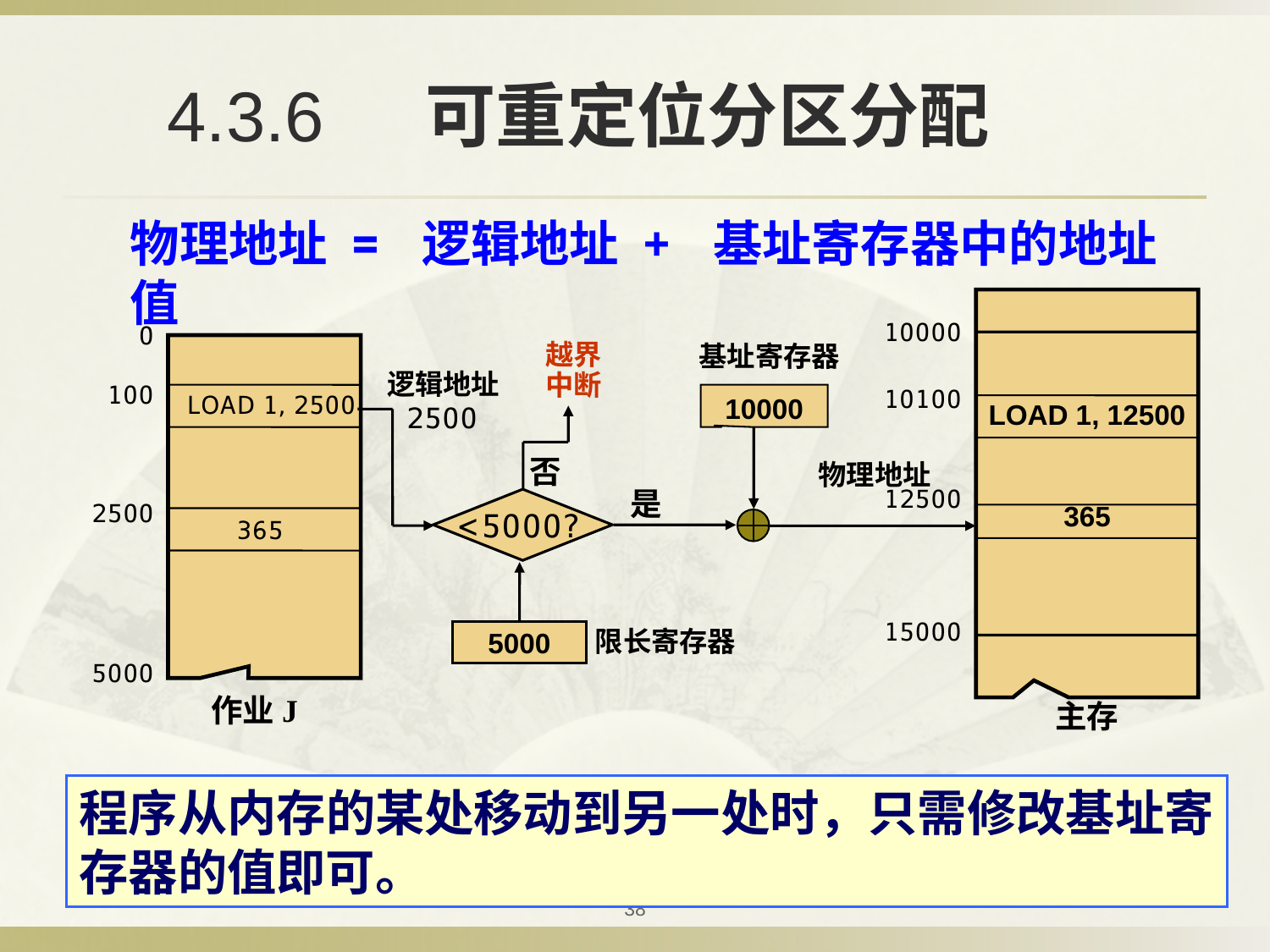

# 4.3.6  可重定位分区分配
物理地址 = 逻辑地址 + 基址寄存器中的地址值

LOAD 1, 12500

365
10000

10100

12500

15000
0

100

2500

5000

基址寄存器
越界
中断
逻辑地址
2500
LOAD 1, 2500

10000

否
物理地址
是

<5000?

365

5000
限长寄存器

作业J
主存
程序从内存的某处移动到另一处时，只需修改基址寄存器的值即可。
38